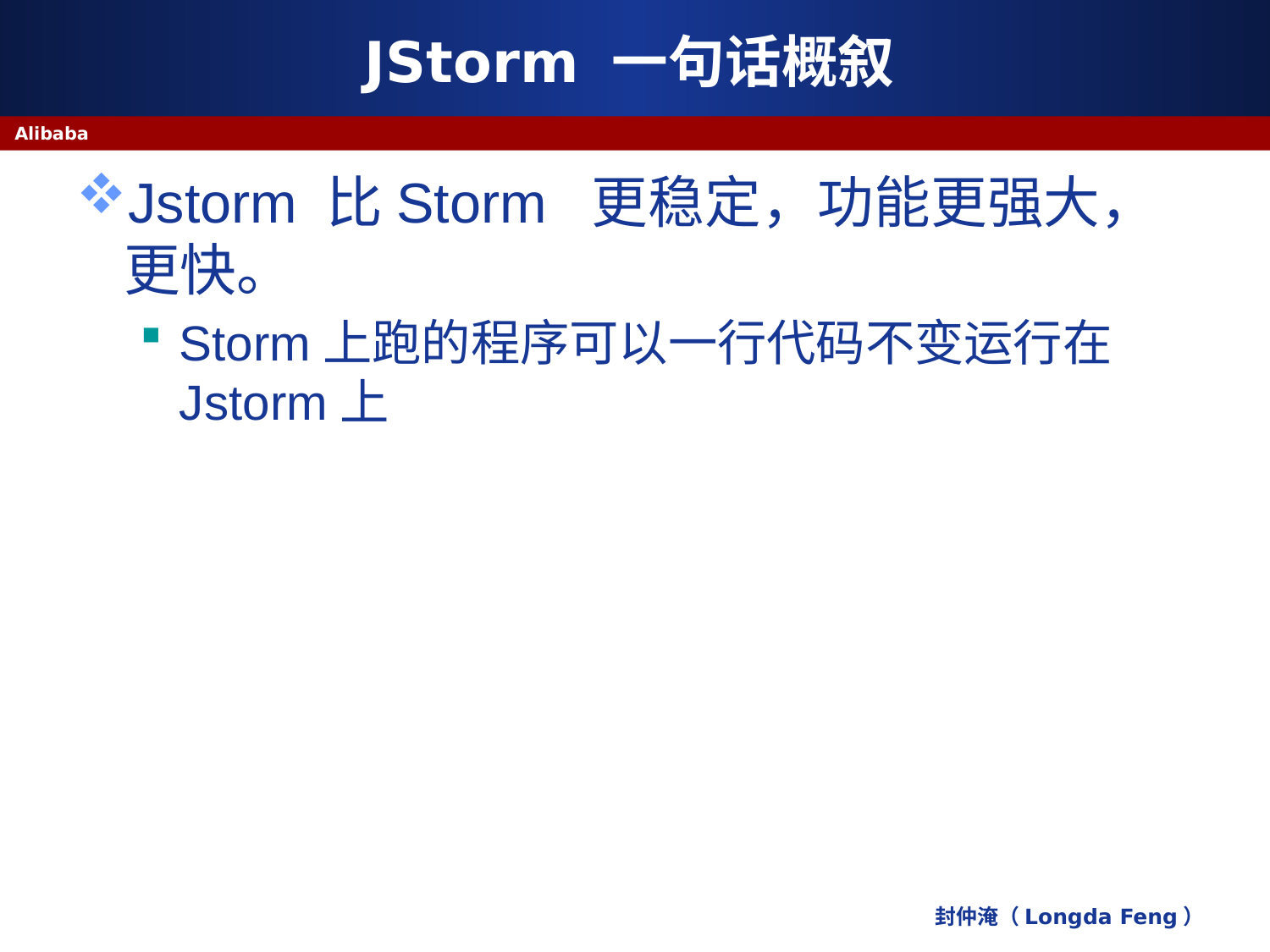

# JStorm 一句话概叙
Alibaba
Jstorm 比Storm  更稳定，功能更强大，更快。
Storm上跑的程序可以一行代码不变运行在Jstorm上
封仲淹（Longda Feng）